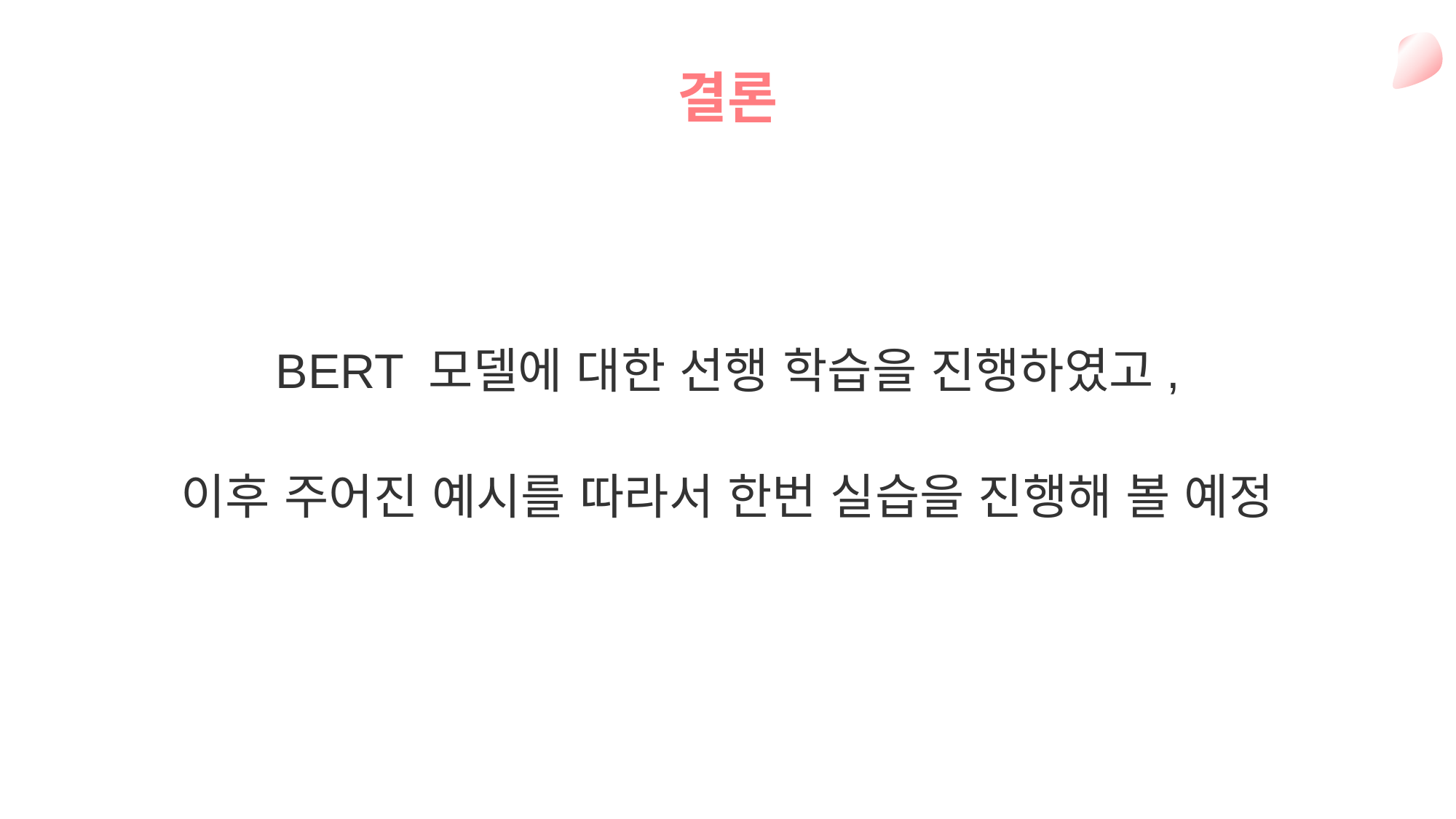

결론
BERT 모델에 대한 선행 학습을 진행하였고,
이후 주어진 예시를 따라서 한번 실습을 진행해 볼 예정